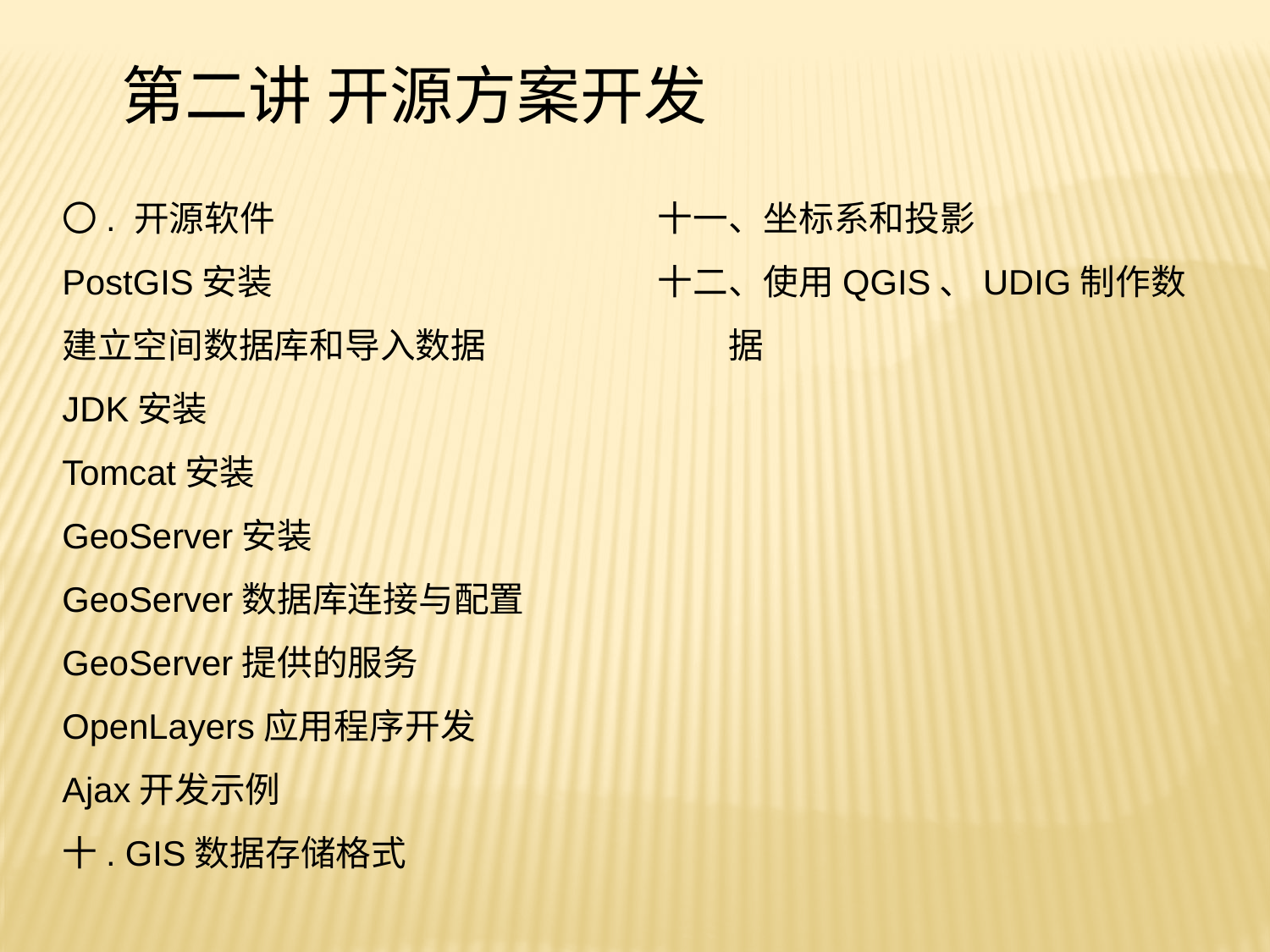

第二讲 开源方案开发
〇. 开源软件
PostGIS安装
建立空间数据库和导入数据
JDK安装
Tomcat安装
GeoServer安装
GeoServer数据库连接与配置
GeoServer提供的服务
OpenLayers应用程序开发
Ajax开发示例
十. GIS数据存储格式
十一、坐标系和投影
十二、使用QGIS、UDIG制作数据